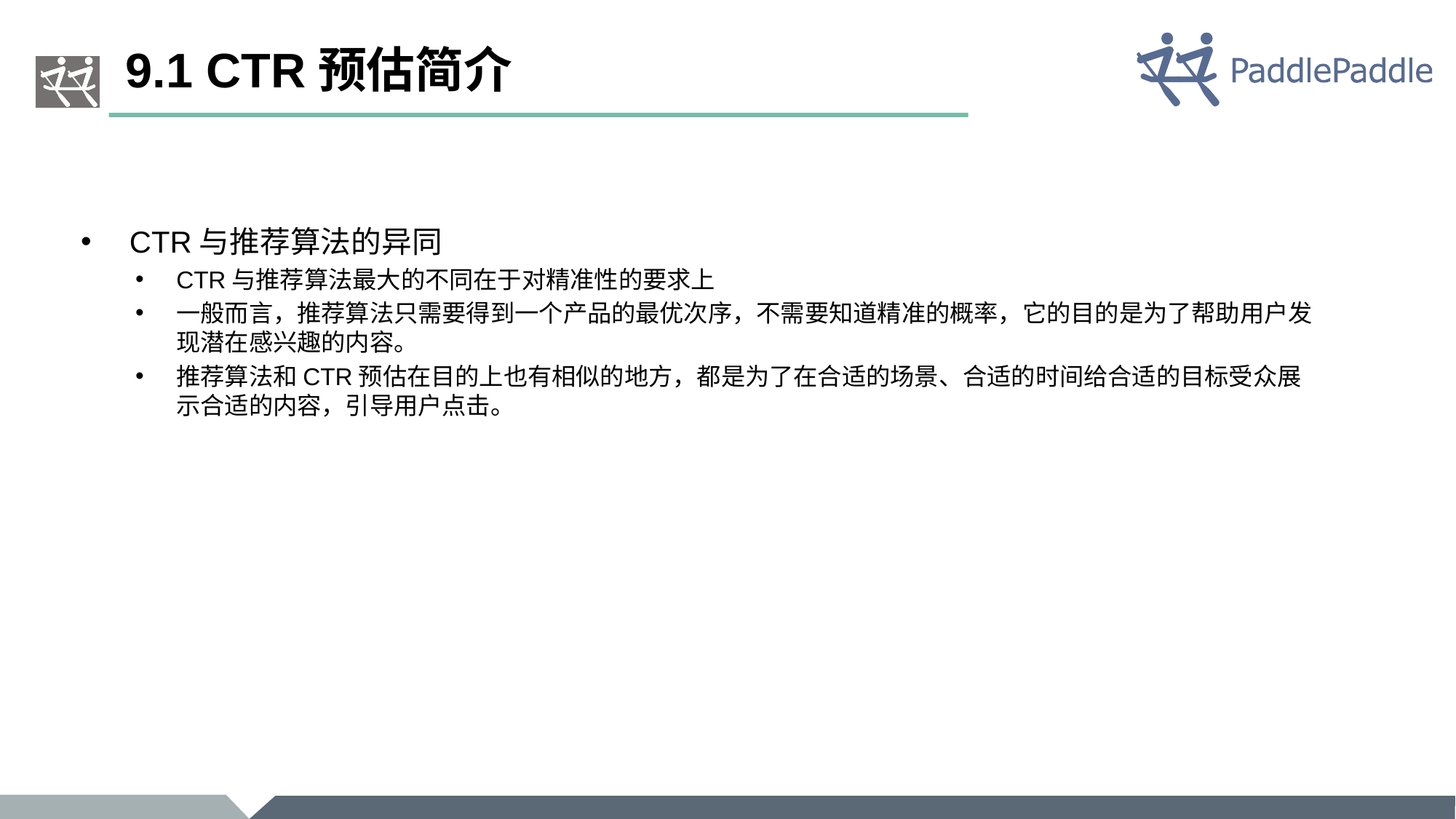

# 9.1 CTR预估简介
 CTR与推荐算法的异同
CTR与推荐算法最大的不同在于对精准性的要求上
一般而言，推荐算法只需要得到一个产品的最优次序，不需要知道精准的概率，它的目的是为了帮助用户发现潜在感兴趣的内容。
推荐算法和CTR预估在目的上也有相似的地方，都是为了在合适的场景、合适的时间给合适的目标受众展示合适的内容，引导用户点击。